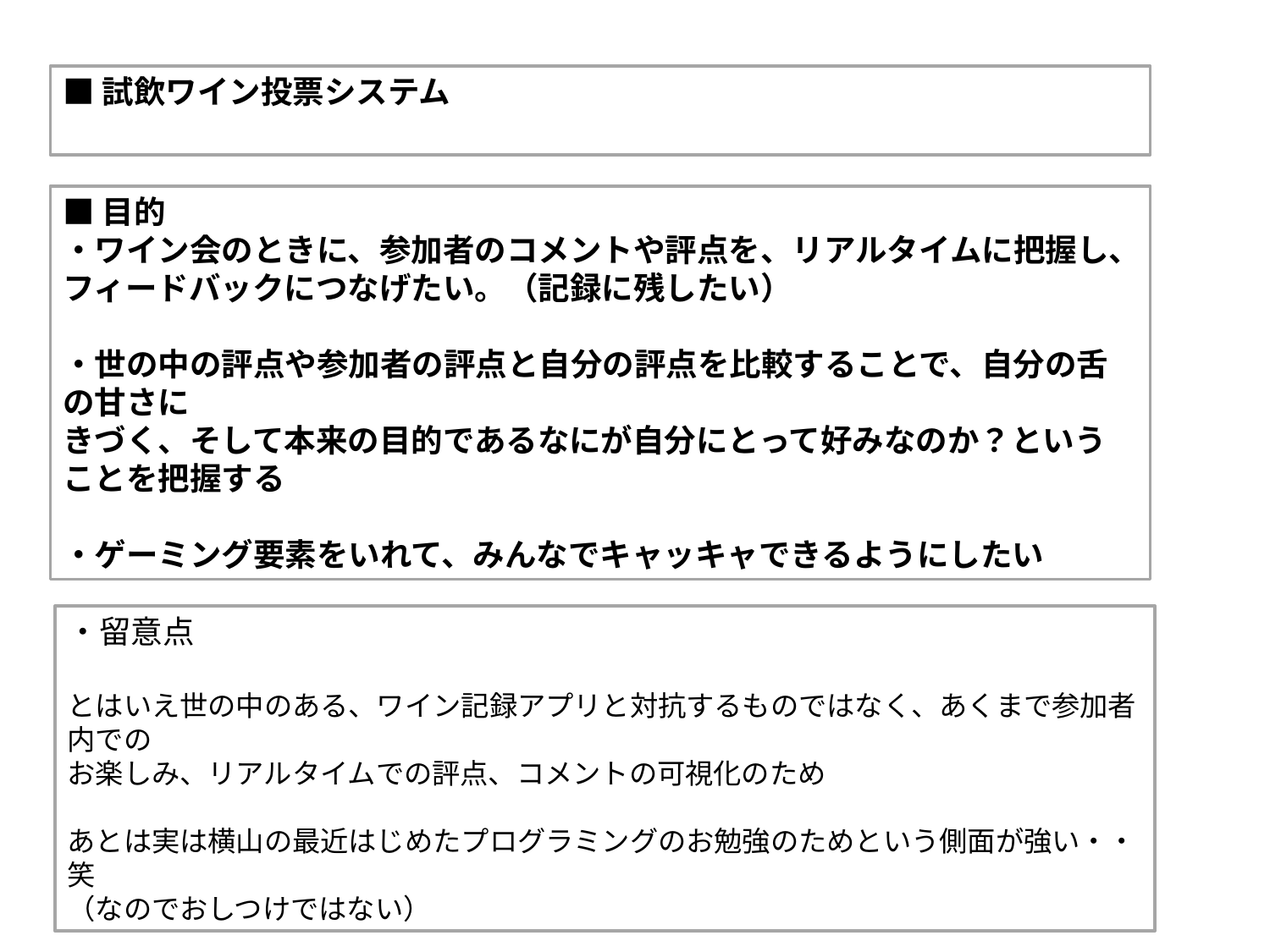

■試飲ワイン投票システム

■目的
・ワイン会のときに、参加者のコメントや評点を、リアルタイムに把握し、
フィードバックにつなげたい。（記録に残したい）

・世の中の評点や参加者の評点と自分の評点を比較することで、自分の舌の甘さに
きづく、そして本来の目的であるなにが自分にとって好みなのか？という
ことを把握する

・ゲーミング要素をいれて、みんなでキャッキャできるようにしたい
・留意点

とはいえ世の中のある、ワイン記録アプリと対抗するものではなく、あくまで参加者内での
お楽しみ、リアルタイムでの評点、コメントの可視化のため

あとは実は横山の最近はじめたプログラミングのお勉強のためという側面が強い・・笑
（なのでおしつけではない）